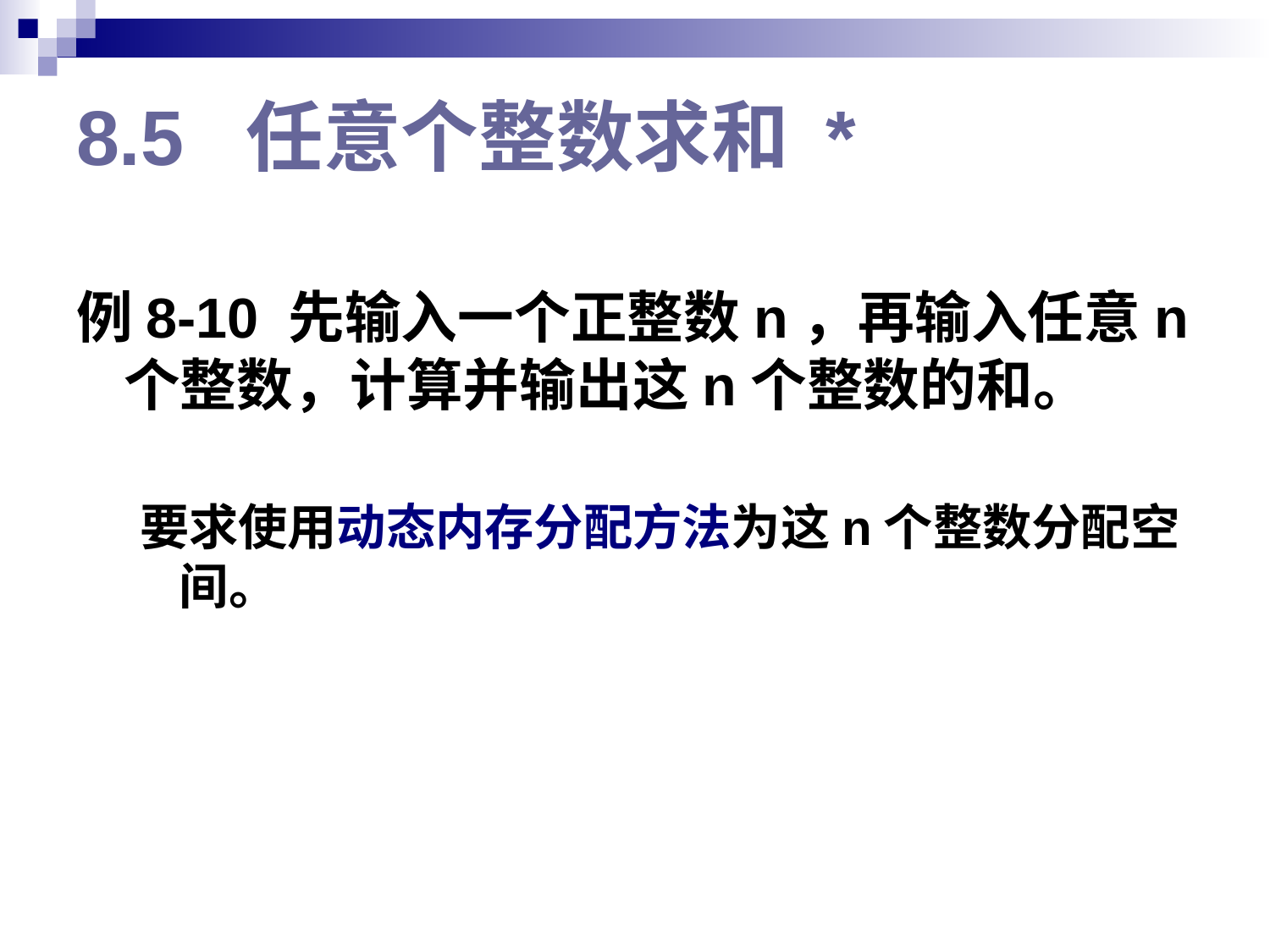

# 8.5  任意个整数求和 *
例8-10 先输入一个正整数n，再输入任意n个整数，计算并输出这n个整数的和。

要求使用动态内存分配方法为这n个整数分配空间。